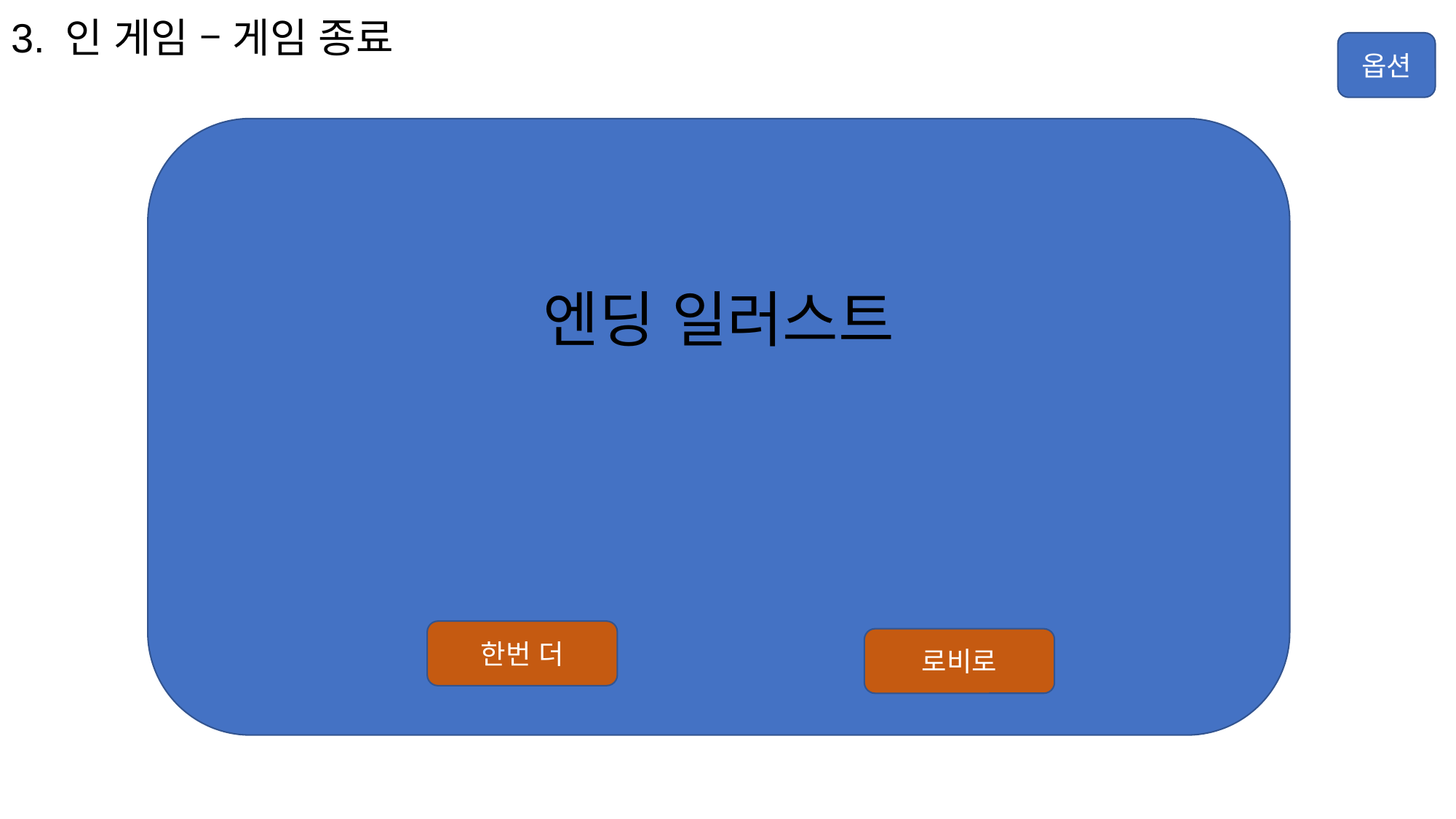

# 3. 인 게임 – 게임 종료
옵션

엔딩 일러스트
한번 더
로비로